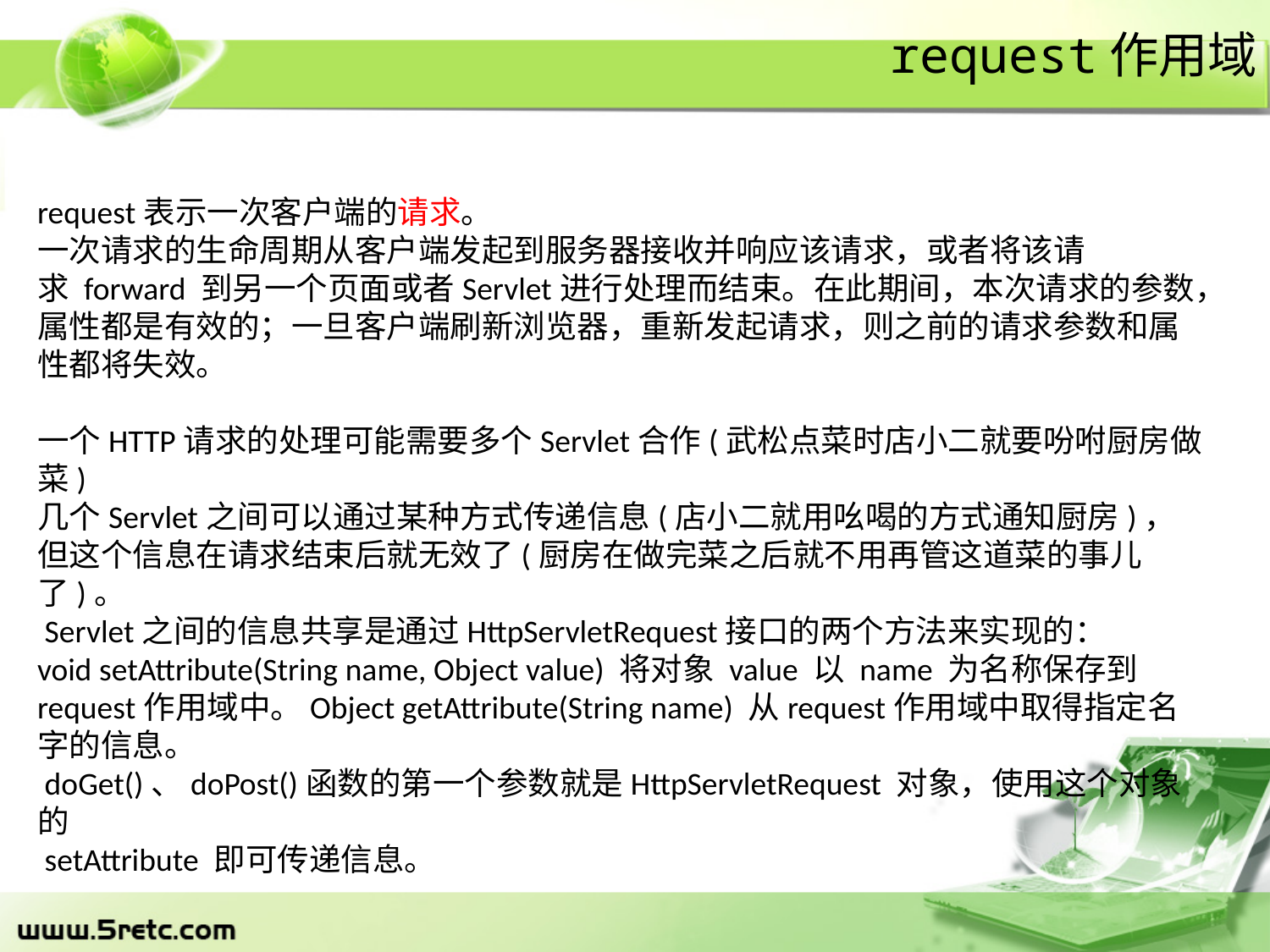

# request作用域
request表示一次客户端的请求。
一次请求的生命周期从客户端发起到服务器接收并响应该请求，或者将该请求 forward 到另一个页面或者Servlet进行处理而结束。在此期间，本次请求的参数，属性都是有效的；一旦客户端刷新浏览器，重新发起请求，则之前的请求参数和属性都将失效。

一个HTTP请求的处理可能需要多个Servlet合作(武松点菜时店小二就要吩咐厨房做菜)
几个Servlet之间可以通过某种方式传递信息(店小二就用吆喝的方式通知厨房)，但这个信息在请求结束后就无效了(厨房在做完菜之后就不用再管这道菜的事儿了)。
 Servlet之间的信息共享是通过HttpServletRequest接口的两个方法来实现的：   void setAttribute(String name, Object value) 将对象 value 以 name 为名称保存到request作用域中。Object getAttribute(String name) 从request作用域中取得指定名字的信息。
 doGet()、doPost()函数的第一个参数就是HttpServletRequest 对象，使用这个对象的
 setAttribute 即可传递信息。